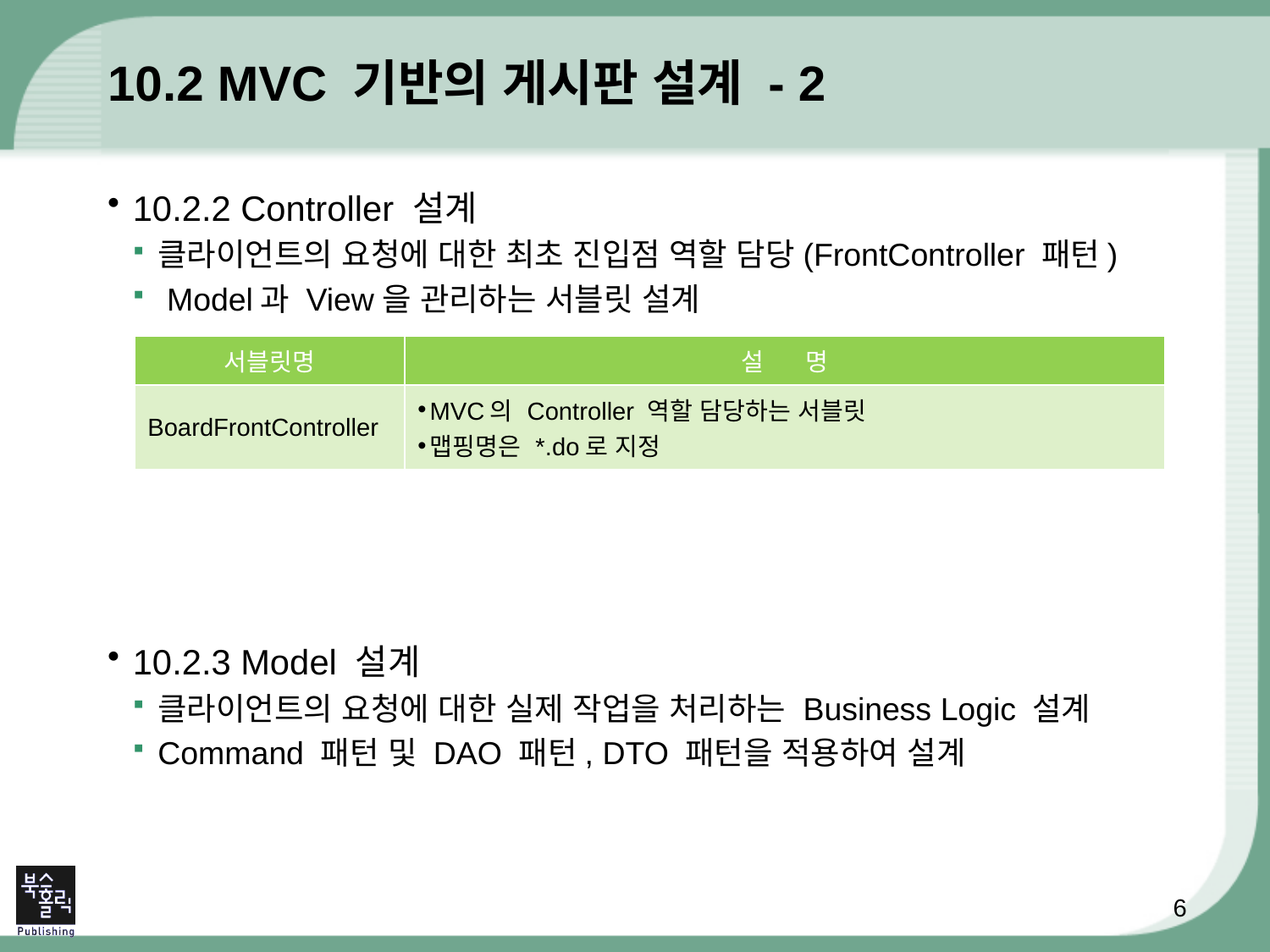

# 10.2 MVC 기반의 게시판 설계 - 2
10.2.2 Controller 설계
클라이언트의 요청에 대한 최초 진입점 역할 담당(FrontController 패턴)
 Model과 View을 관리하는 서블릿 설계

10.2.3 Model 설계
클라이언트의 요청에 대한 실제 작업을 처리하는 Business Logic 설계
Command 패턴 및 DAO 패턴, DTO 패턴을 적용하여 설계
| 서블릿명 | 설 명 |
| --- | --- |
| BoardFrontController | MVC의 Controller 역할 담당하는 서블릿 맵핑명은 \*.do로 지정 |
6